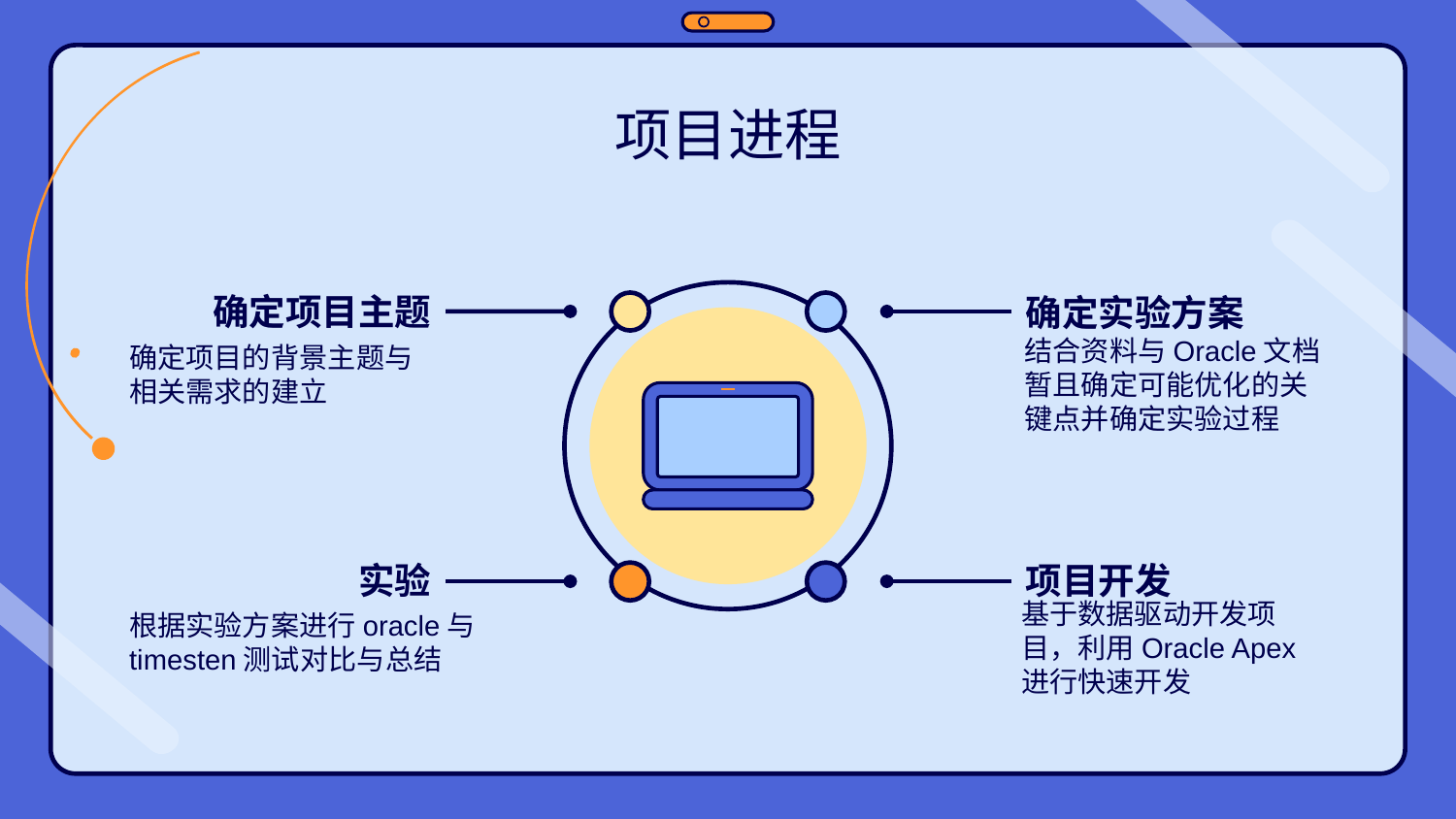

# 项目进程

确定实验方案
确定项目主题

确定项目的背景主题与相关需求的建立
结合资料与Oracle文档暂且确定可能优化的关键点并确定实验过程

实验
项目开发

根据实验方案进行oracle与timesten测试对比与总结
基于数据驱动开发项目，利用Oracle Apex进行快速开发